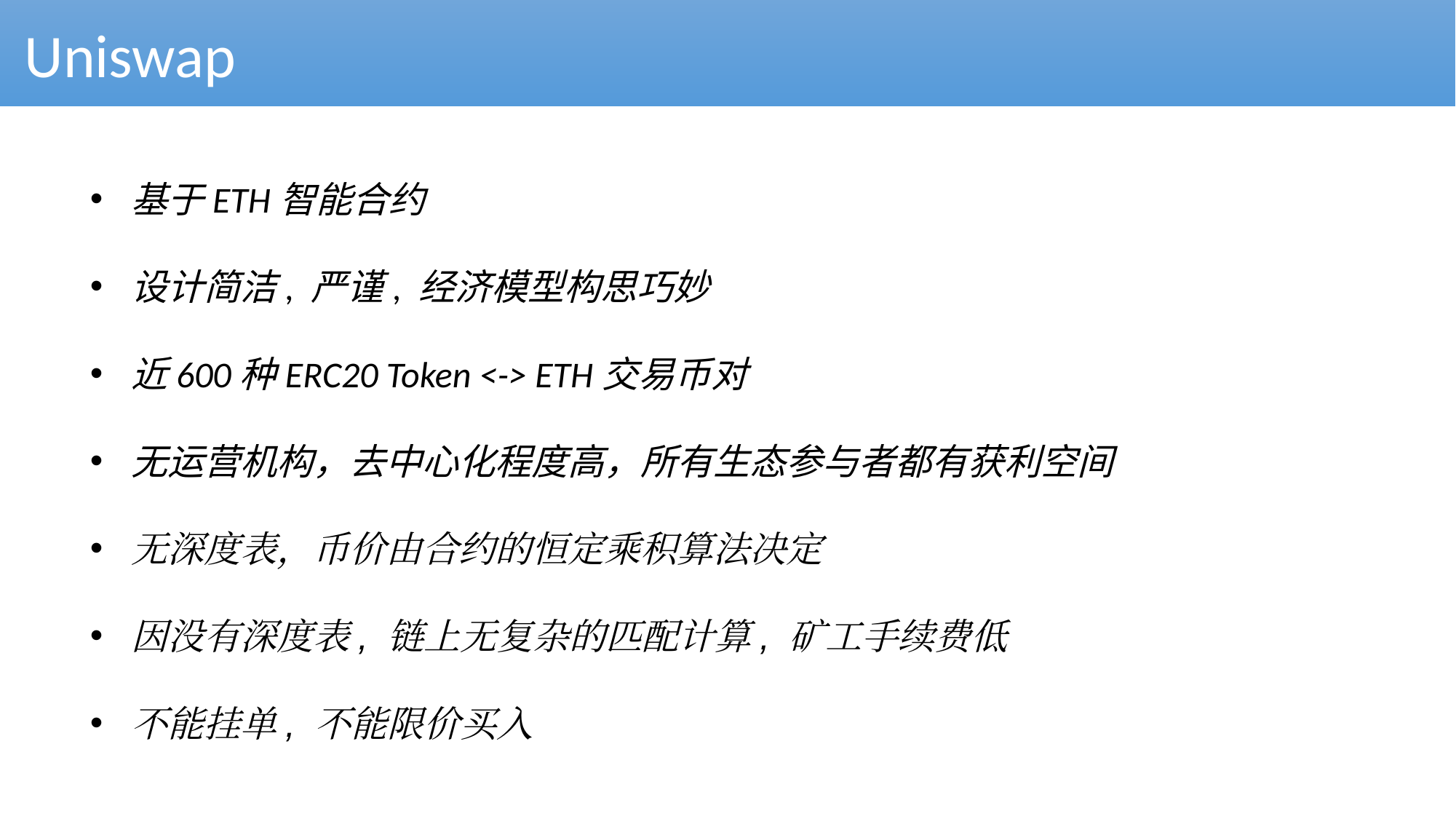

Uniswap
基于ETH智能合约
设计简洁, 严谨, 经济模型构思巧妙
近600种ERC20 Token <-> ETH交易币对
无运营机构，去中心化程度高，所有生态参与者都有获利空间
无深度表，币价由合约的恒定乘积算法决定
因没有深度表, 链上无复杂的匹配计算, 矿工手续费低
不能挂单, 不能限价买入